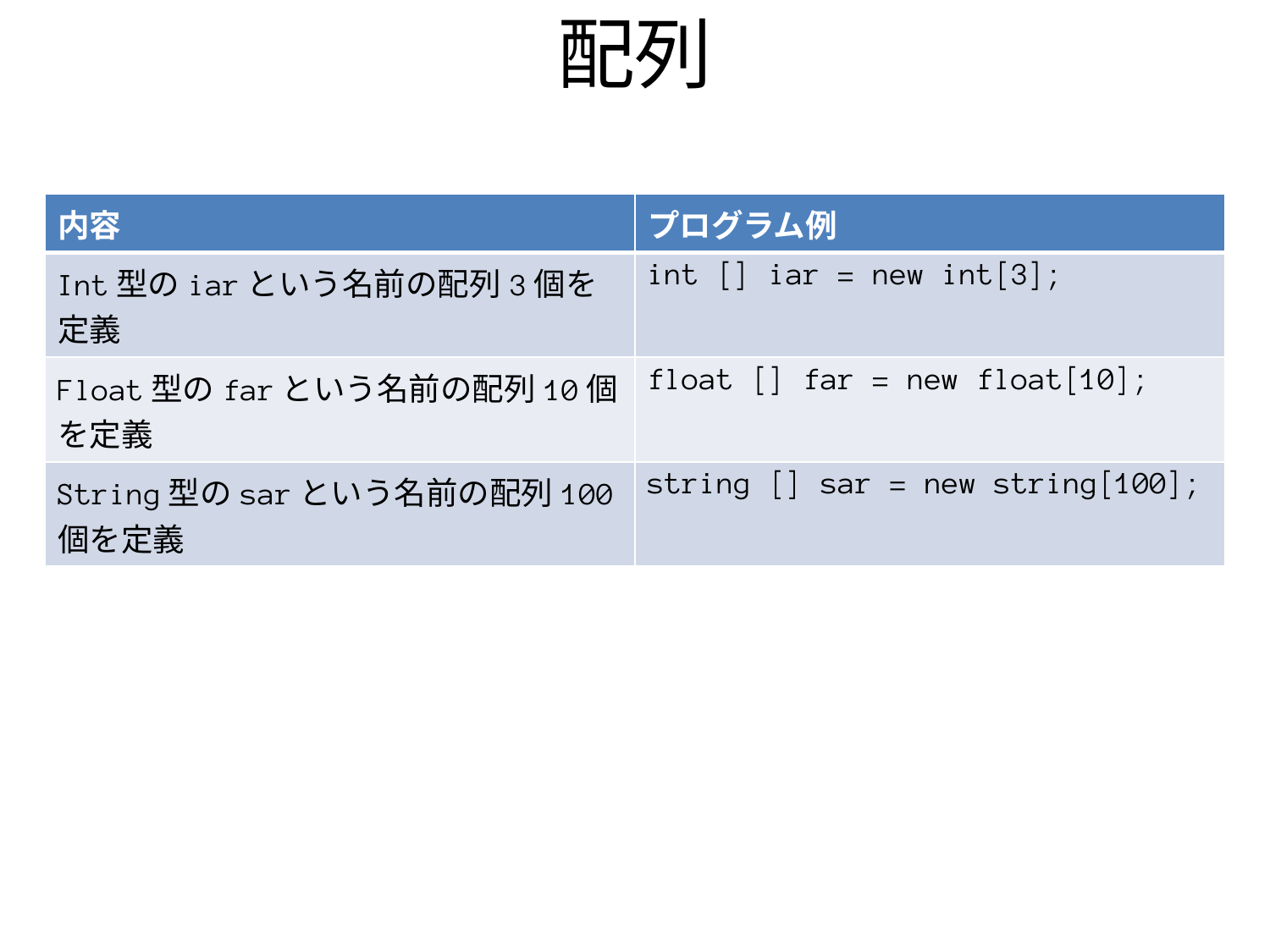

# 配列

| 内容 | プログラム例 |
| --- | --- |
| Int型のiarという名前の配列3個を定義 | int [] iar = new int[3]; |
| Float型のfarという名前の配列10個を定義 | float [] far = new float[10]; |
| String型のsarという名前の配列100個を定義 | string [] sar = new string[100]; |